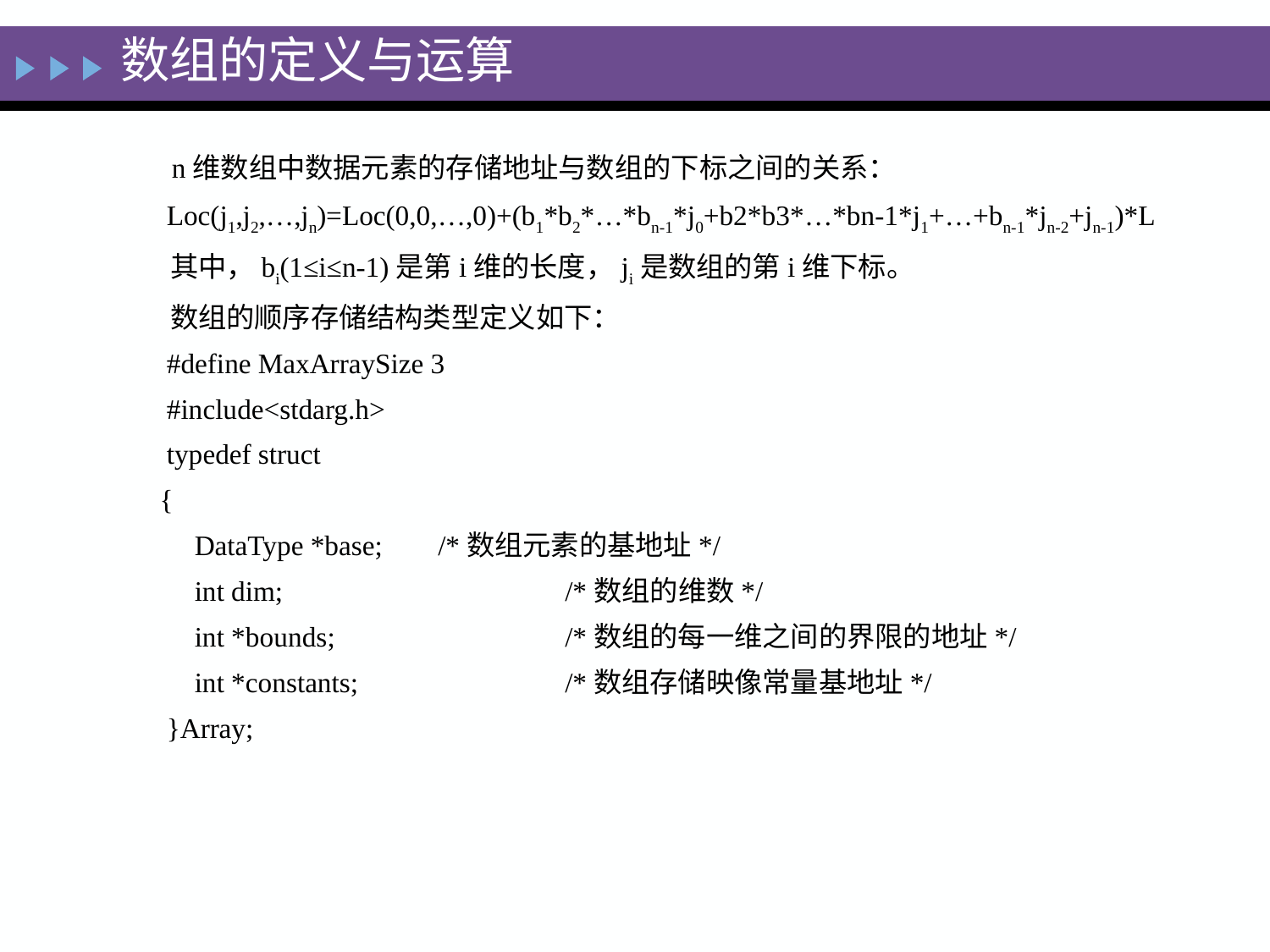

# 数组的定义与运算
     n维数组中数据元素的存储地址与数组的下标之间的关系：
     Loc(j1,j2,…,jn)=Loc(0,0,…,0)+(b1*b2*…*bn-1*j0+b2*b3*…*bn-1*j1+…+bn-1*jn-2+jn-1)*L
     其中，bi(1≤i≤n-1)是第i维的长度，ji是数组的第i维下标。
     数组的顺序存储结构类型定义如下：
     #define MaxArraySize 3
     #include<stdarg.h>
     typedef struct
    {
         DataType *base; 	/*数组元素的基地址*/
         int dim; 			/*数组的维数*/
         int *bounds;		/*数组的每一维之间的界限的地址*/
         int *constants;		/*数组存储映像常量基地址*/
     }Array;